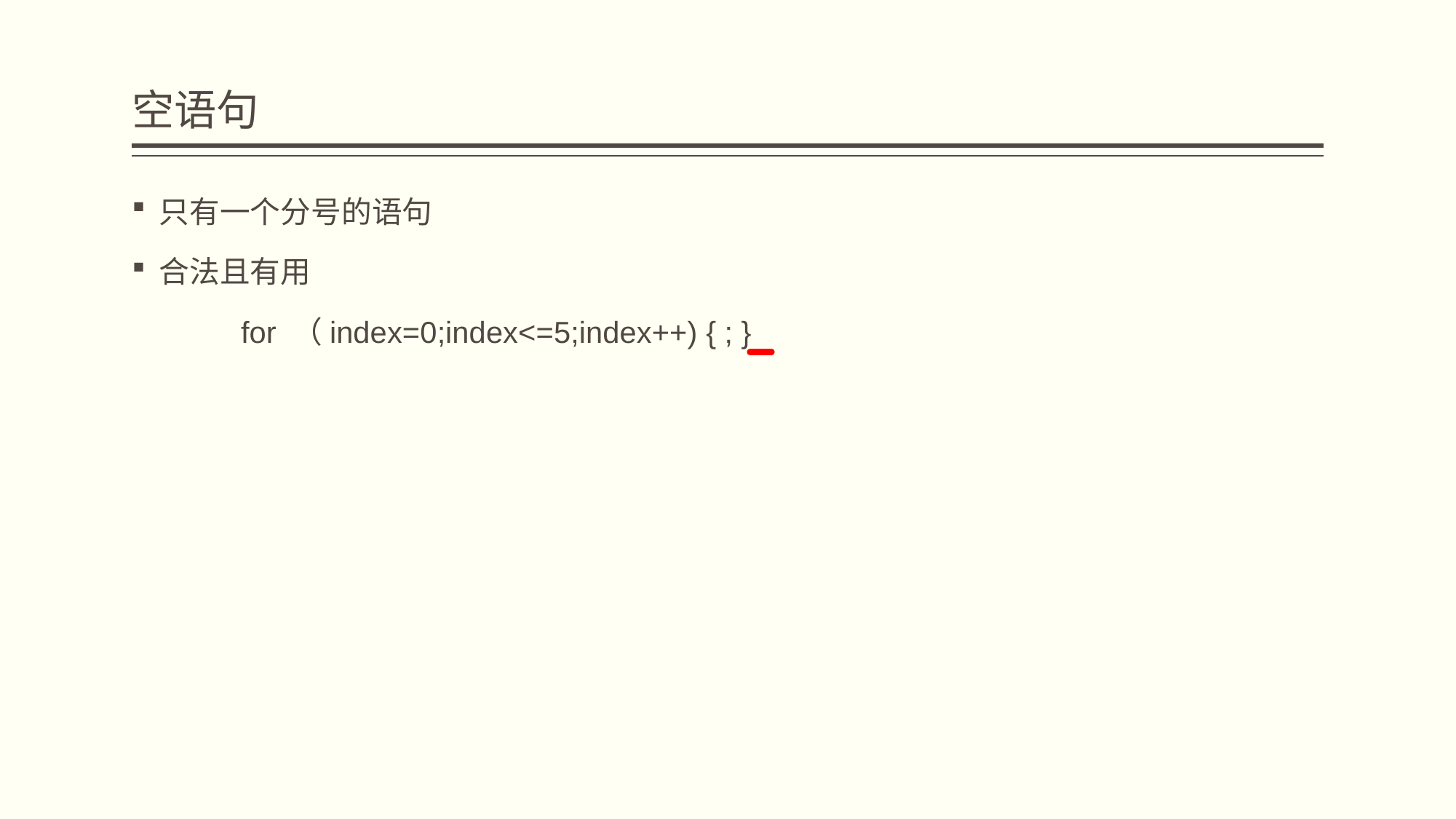

# 空语句
只有一个分号的语句
合法且有用
	for （index=0;index<=5;index++) { ; }